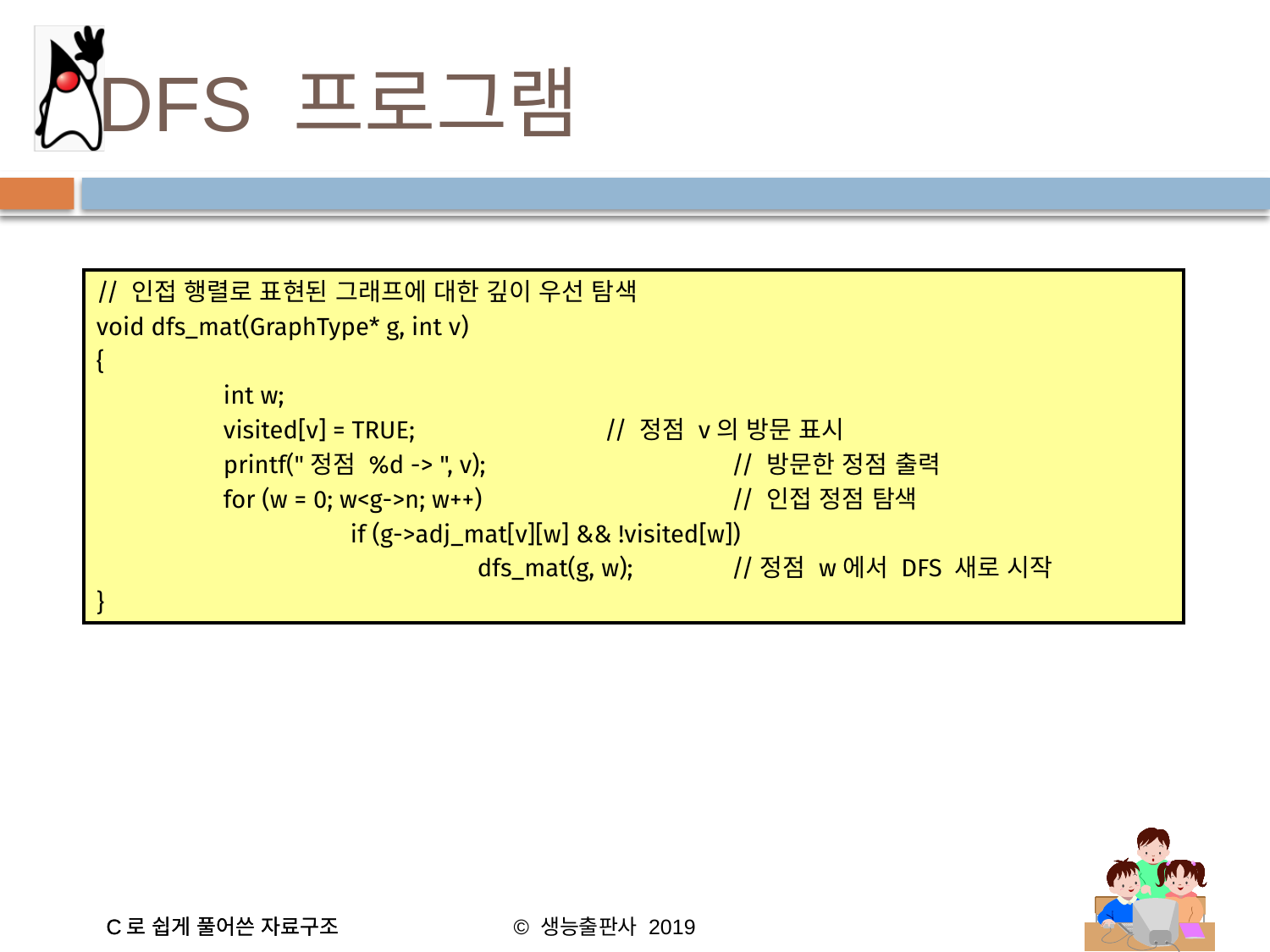

# DFS 프로그램
// 인접 행렬로 표현된 그래프에 대한 깊이 우선 탐색
void dfs_mat(GraphType* g, int v)
{
	int w;
	visited[v] = TRUE;		// 정점 v의 방문 표시
	printf("정점 %d -> ", v);		// 방문한 정점 출력
	for (w = 0; w<g->n; w++) 		// 인접 정점 탐색
		if (g->adj_mat[v][w] && !visited[w])
			dfs_mat(g, w);	//정점 w에서 DFS 새로 시작
}